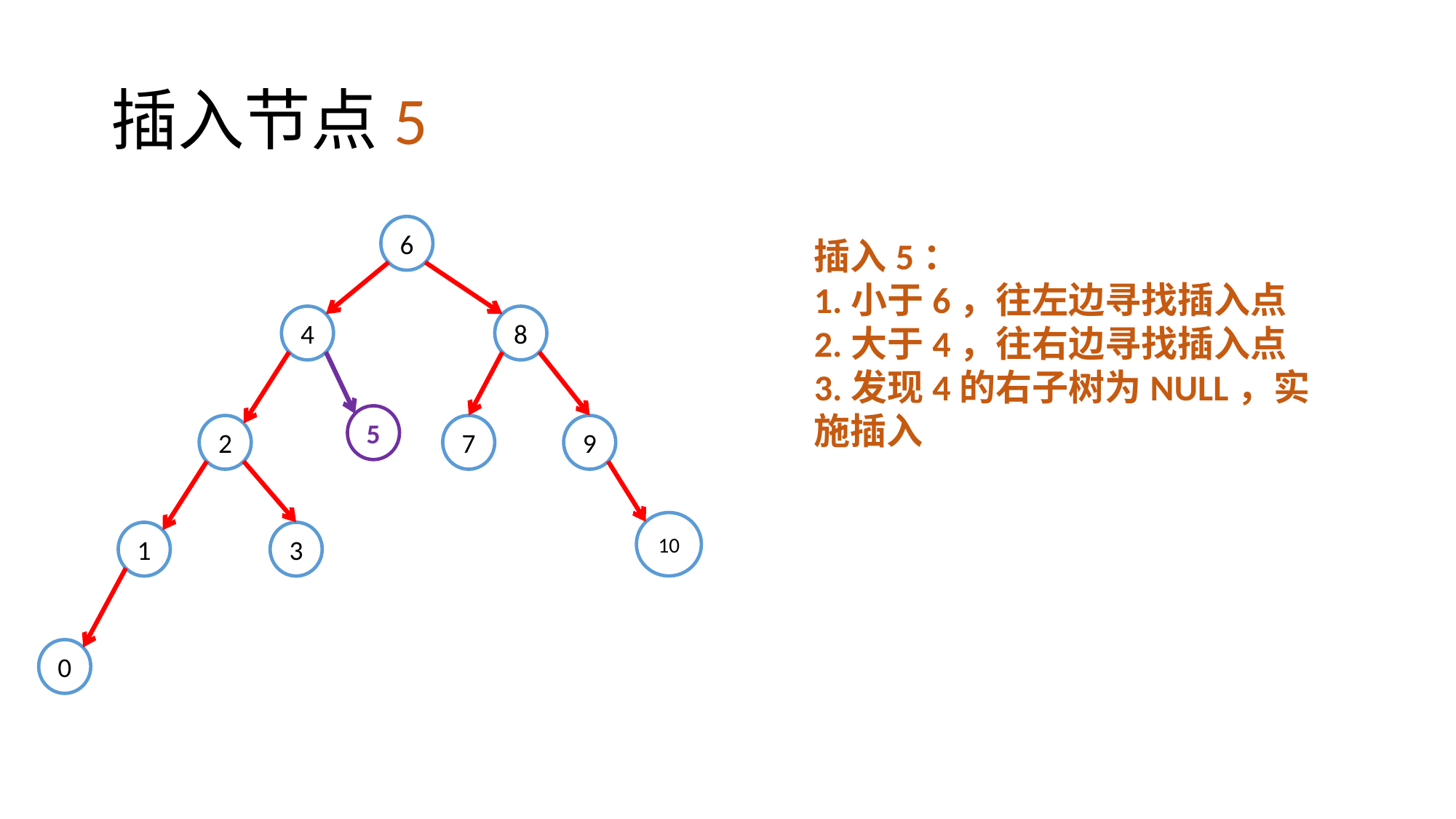

# 插入节点5
6
4
8
2
7
9
10
1
3
0
插入5：
1.小于6，往左边寻找插入点
2.大于4，往右边寻找插入点
3.发现4的右子树为NULL，实施插入
5